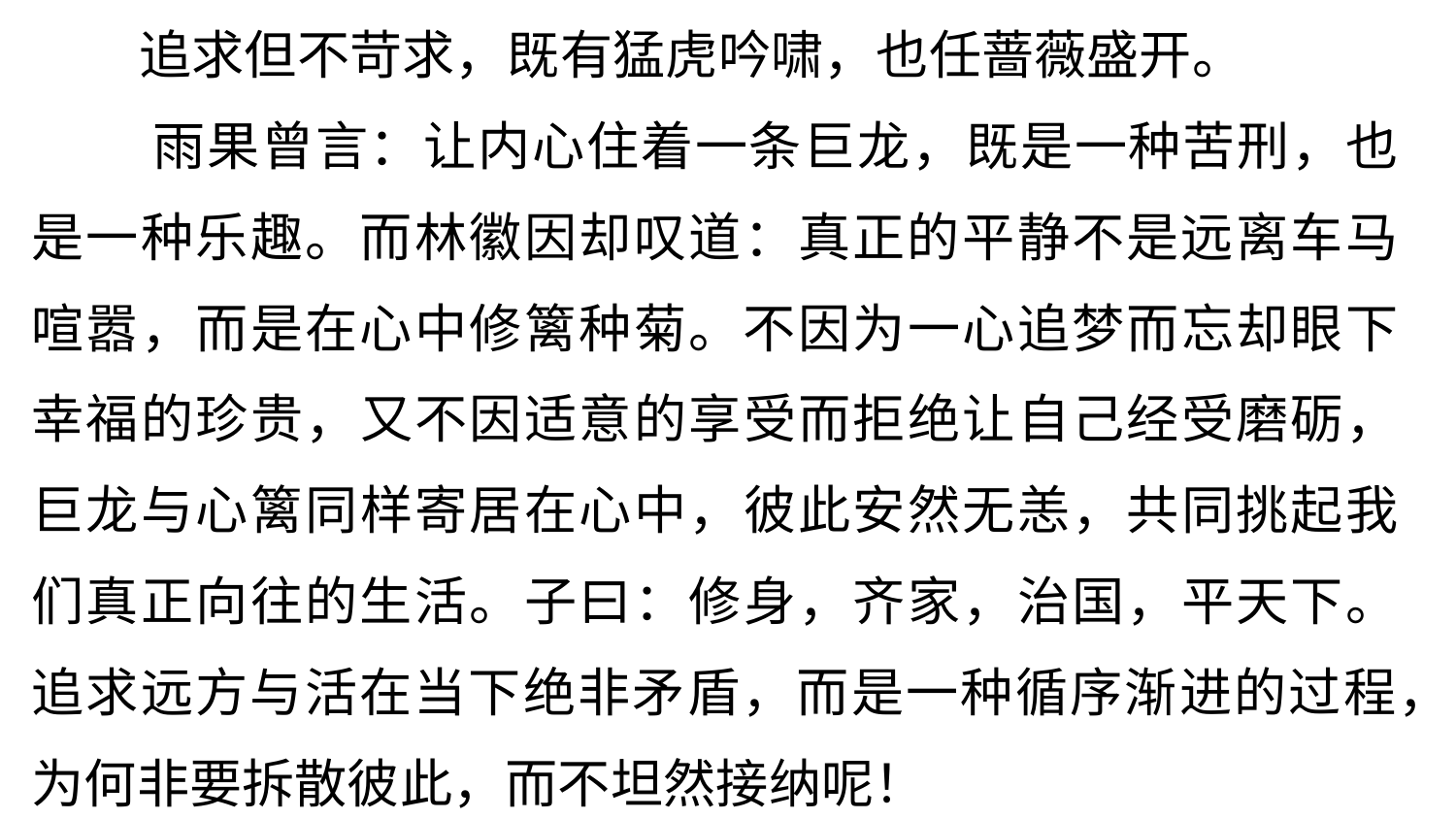

追求但不苛求，既有猛虎吟啸，也任蔷薇盛开。
        雨果曾言：让内心住着一条巨龙，既是一种苦刑，也是一种乐趣。而林徽因却叹道：真正的平静不是远离车马喧嚣，而是在心中修篱种菊。不因为一心追梦而忘却眼下幸福的珍贵，又不因适意的享受而拒绝让自己经受磨砺，巨龙与心篱同样寄居在心中，彼此安然无恙，共同挑起我们真正向往的生活。子曰：修身，齐家，治国，平天下。追求远方与活在当下绝非矛盾，而是一种循序渐进的过程，为何非要拆散彼此，而不坦然接纳呢！